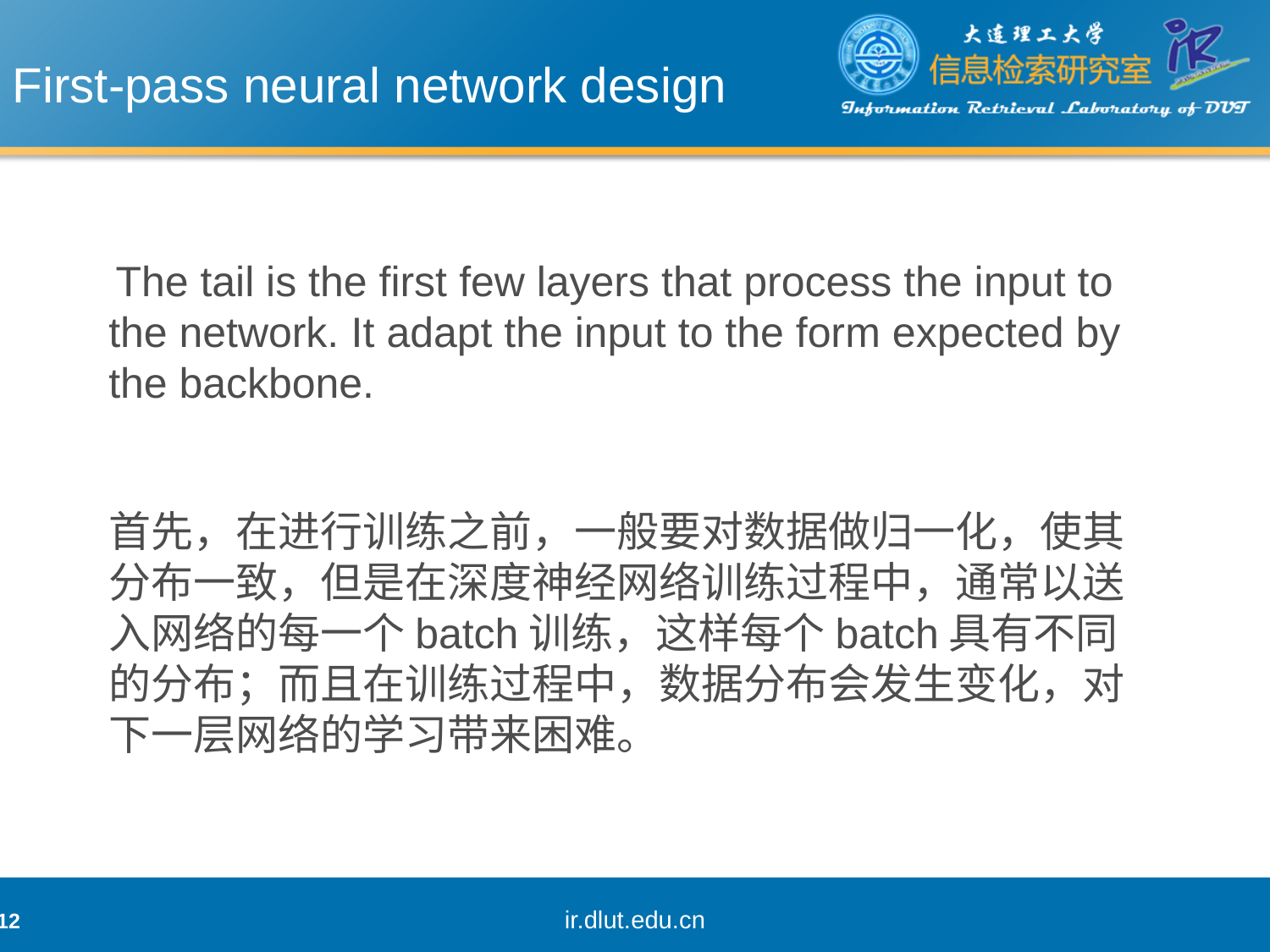

# First-pass neural network design
 The tail is the first few layers that process the input to the network. It adapt the input to the form expected by the backbone.
首先，在进行训练之前，一般要对数据做归一化，使其分布一致，但是在深度神经网络训练过程中，通常以送入网络的每一个batch训练，这样每个batch具有不同的分布；而且在训练过程中，数据分布会发生变化，对下一层网络的学习带来困难。